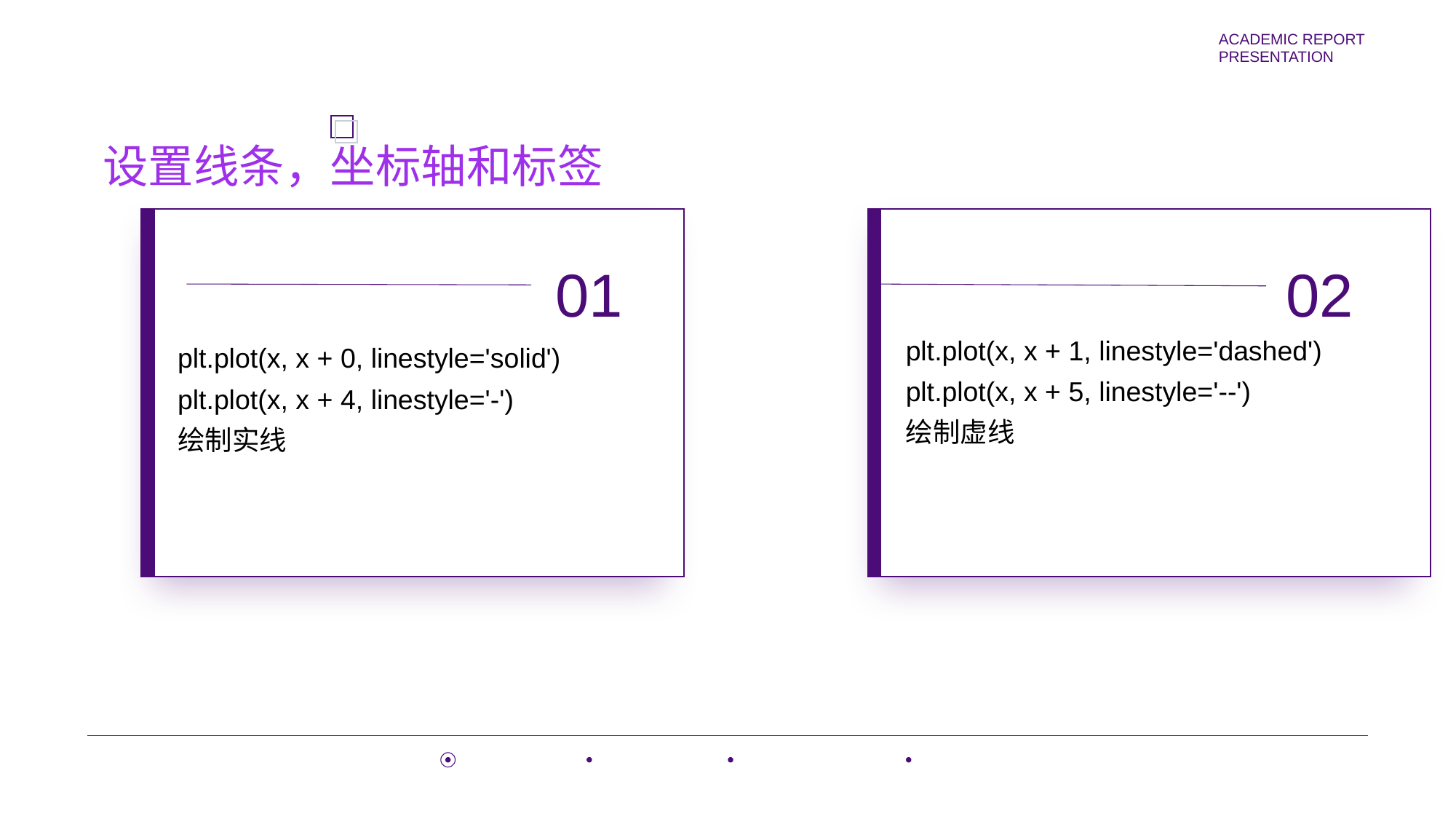

设置线条，坐标轴和标签

01
02
plt.plot(x, x + 1, linestyle='dashed')
plt.plot(x, x + 5, linestyle='--')
绘制虚线
plt.plot(x, x + 0, linestyle='solid')
plt.plot(x, x + 4, linestyle='-')
绘制实线